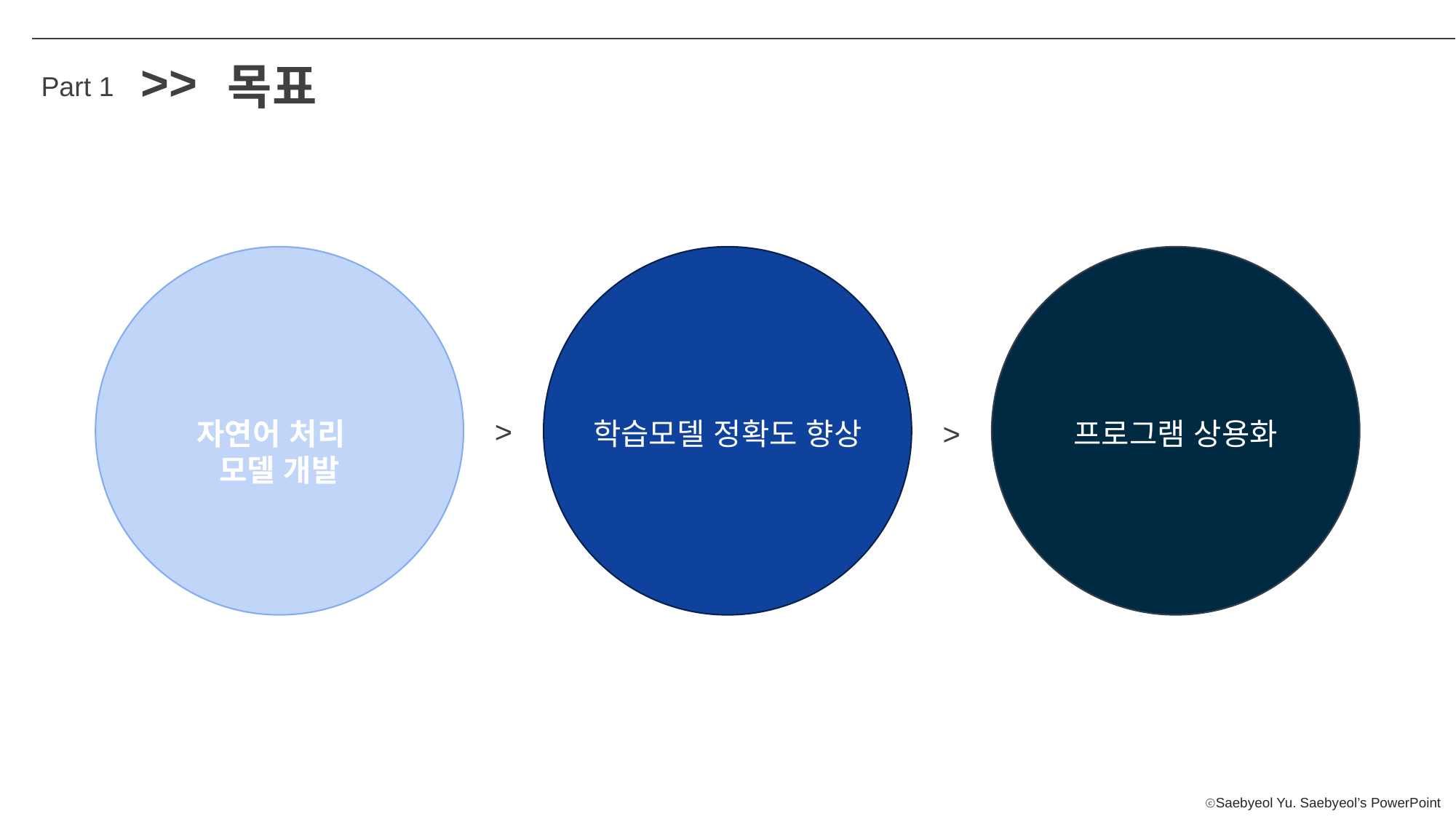

>>
목표
Part 1

>
자연어 처리
모델 개발
학습모델 정확도 향상
>
프로그램 상용화